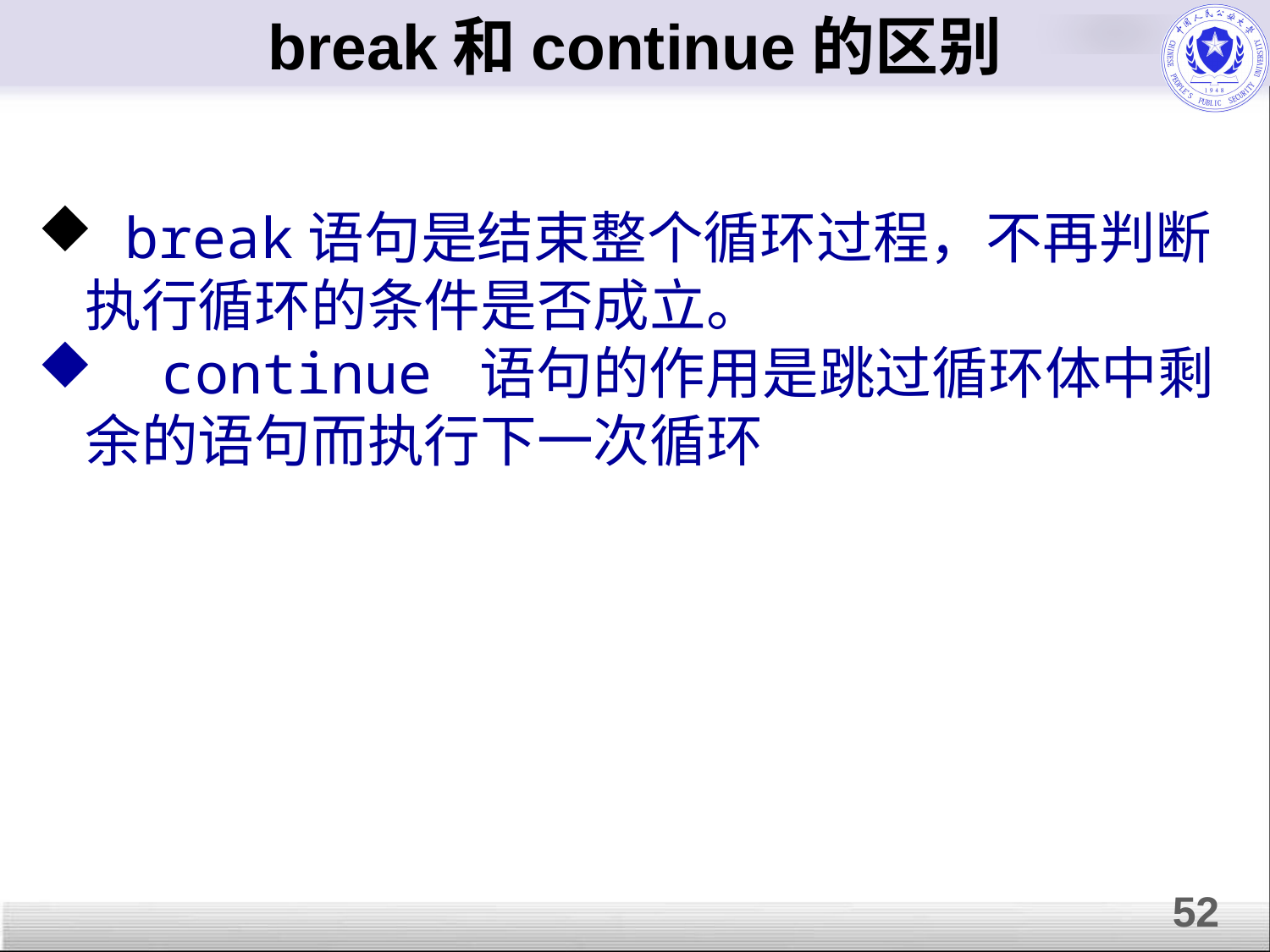

break和continue的区别
  break语句是结束整个循环过程，不再判断执行循环的条件是否成立。
  continue 语句的作用是跳过循环体中剩余的语句而执行下一次循环